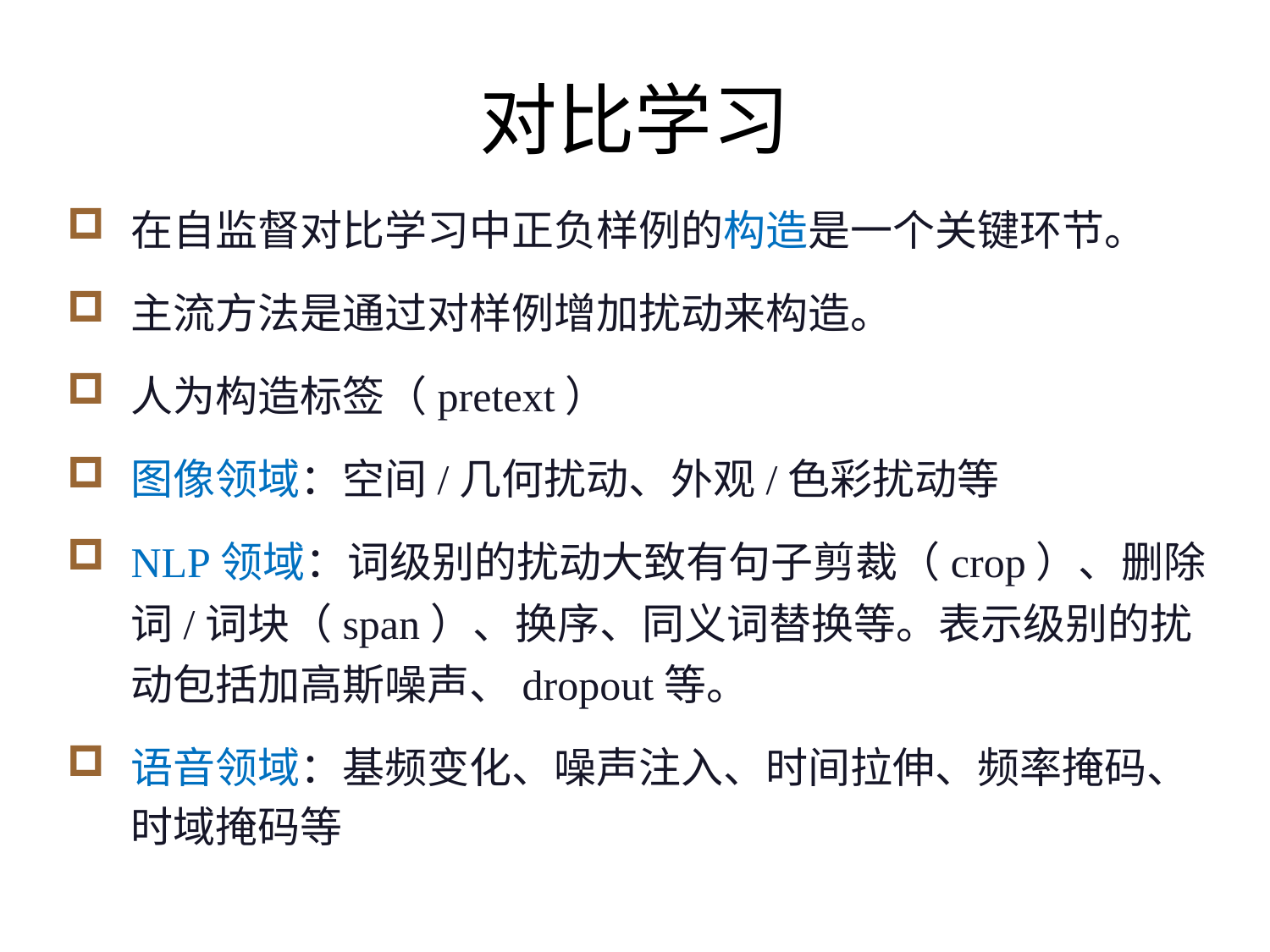

# 对比学习
在自监督对比学习中正负样例的构造是一个关键环节。
主流方法是通过对样例增加扰动来构造。
人为构造标签（pretext）
图像领域：空间/几何扰动、外观/色彩扰动等
NLP领域：词级别的扰动大致有句子剪裁（crop）、删除词/词块（span）、换序、同义词替换等。表示级别的扰动包括加高斯噪声、dropout等。
语音领域：基频变化、噪声注入、时间拉伸、频率掩码、时域掩码等